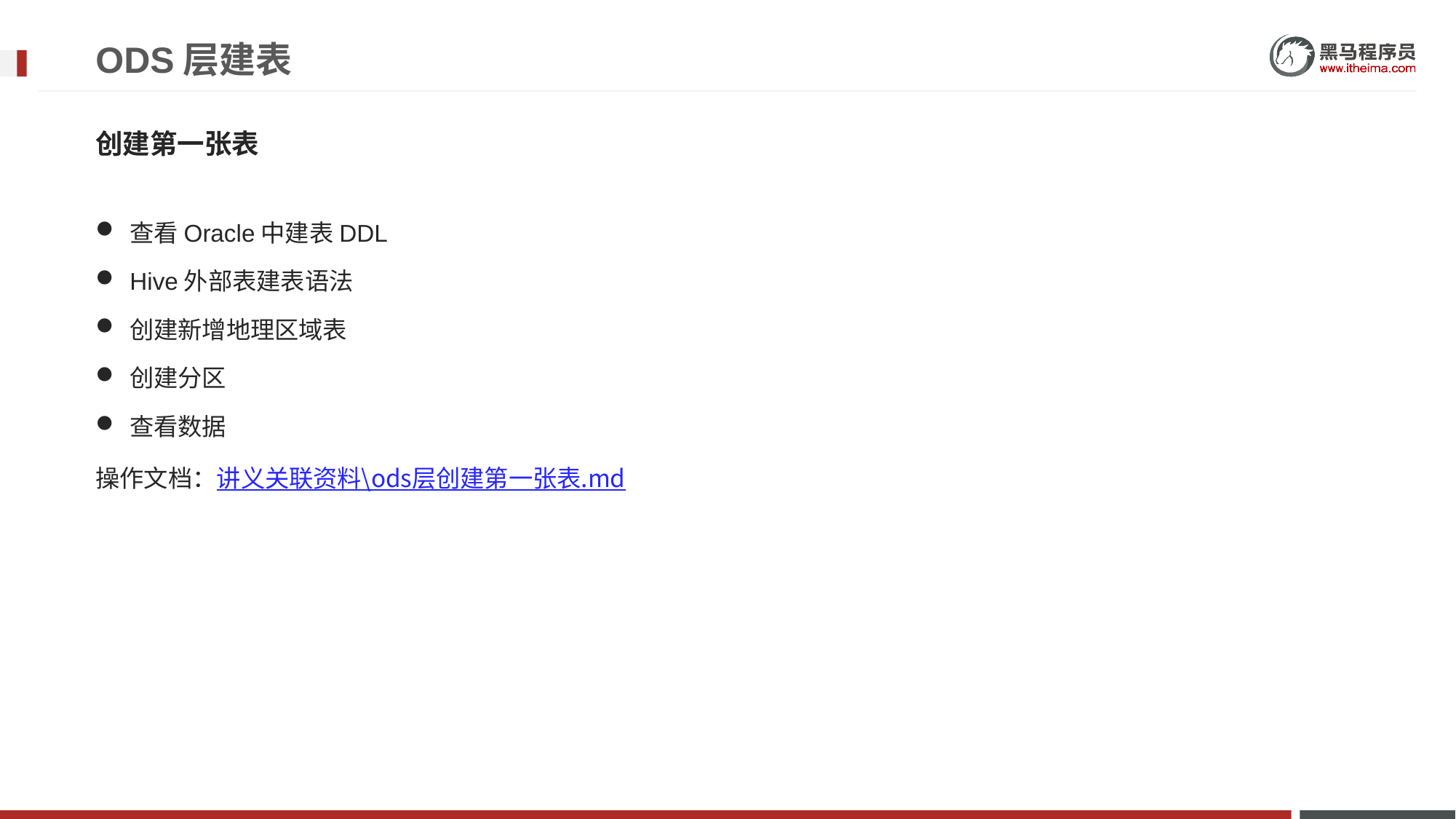

# ODS层建表
创建第一张表
查看Oracle中建表DDL
Hive外部表建表语法
创建新增地理区域表
创建分区
查看数据
操作文档：讲义关联资料\ods层创建第一张表.md